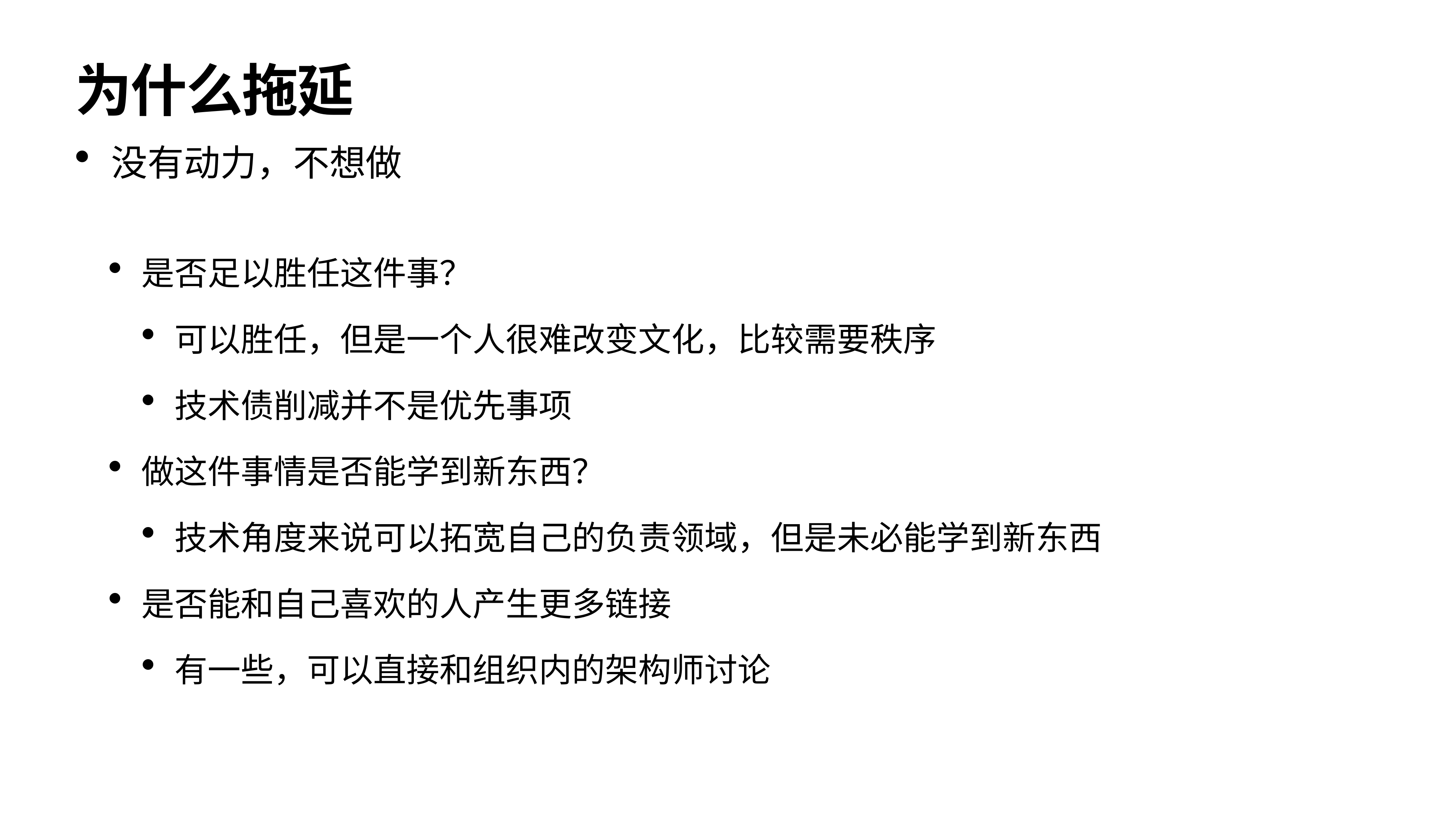

# 为什么拖延
没有动力，不想做
是否足以胜任这件事？
可以胜任，但是一个人很难改变文化，比较需要秩序
技术债削减并不是优先事项
做这件事情是否能学到新东西？
技术角度来说可以拓宽自己的负责领域，但是未必能学到新东西
是否能和自己喜欢的人产生更多链接
有一些，可以直接和组织内的架构师讨论